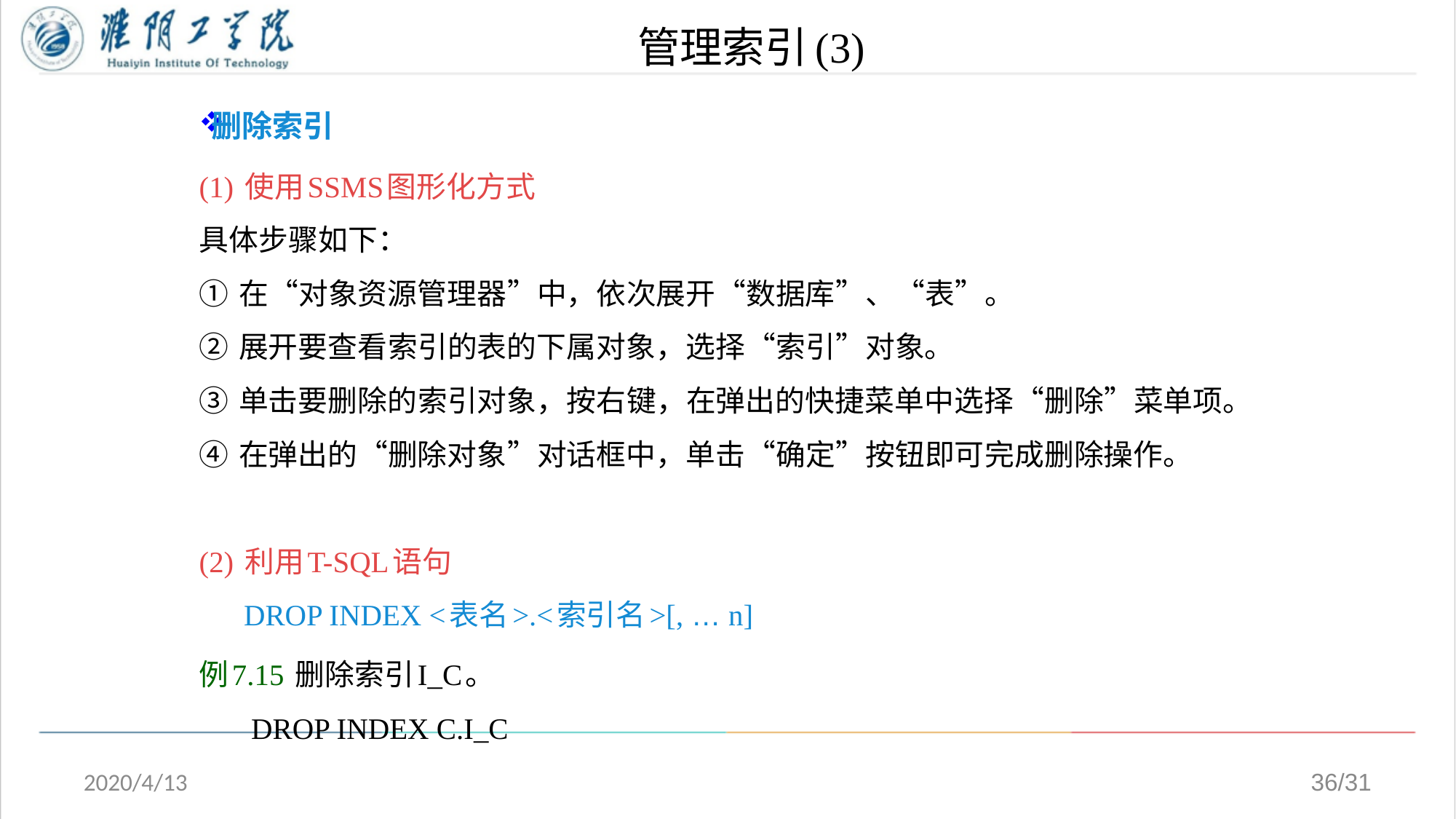

# 管理索引(3)
删除索引
(1) 使用SSMS图形化方式
具体步骤如下：
① 在“对象资源管理器”中，依次展开“数据库”、“表”。
② 展开要查看索引的表的下属对象，选择“索引”对象。
③ 单击要删除的索引对象，按右键，在弹出的快捷菜单中选择“删除”菜单项。
④ 在弹出的“删除对象”对话框中，单击“确定”按钮即可完成删除操作。

(2) 利用T-SQL语句
      DROP INDEX <表名>.<索引名>[, … n]
例7.15 删除索引I_C。
       DROP INDEX C.I_C
2020/4/13
36/31